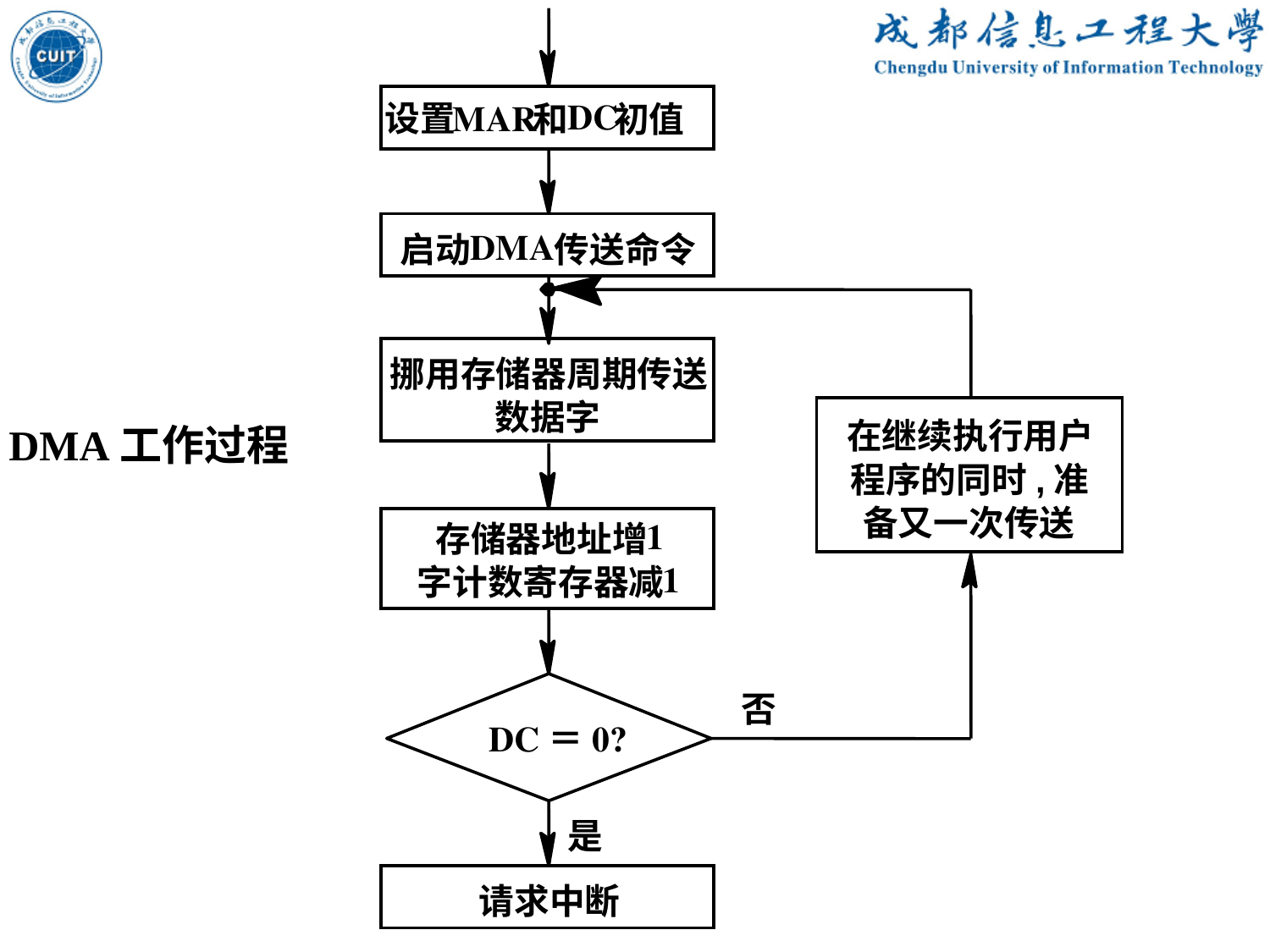

DC
设置
MAR
和
初值

DMA
启动
传送命令

挪用存储器周期传送
数据字

DMA工作过程
在继续执行用户

程序的同时,准

备又一次传送

1
存储器地址增

1
字计数寄存器减

否
DC＝0?

是

请求中断